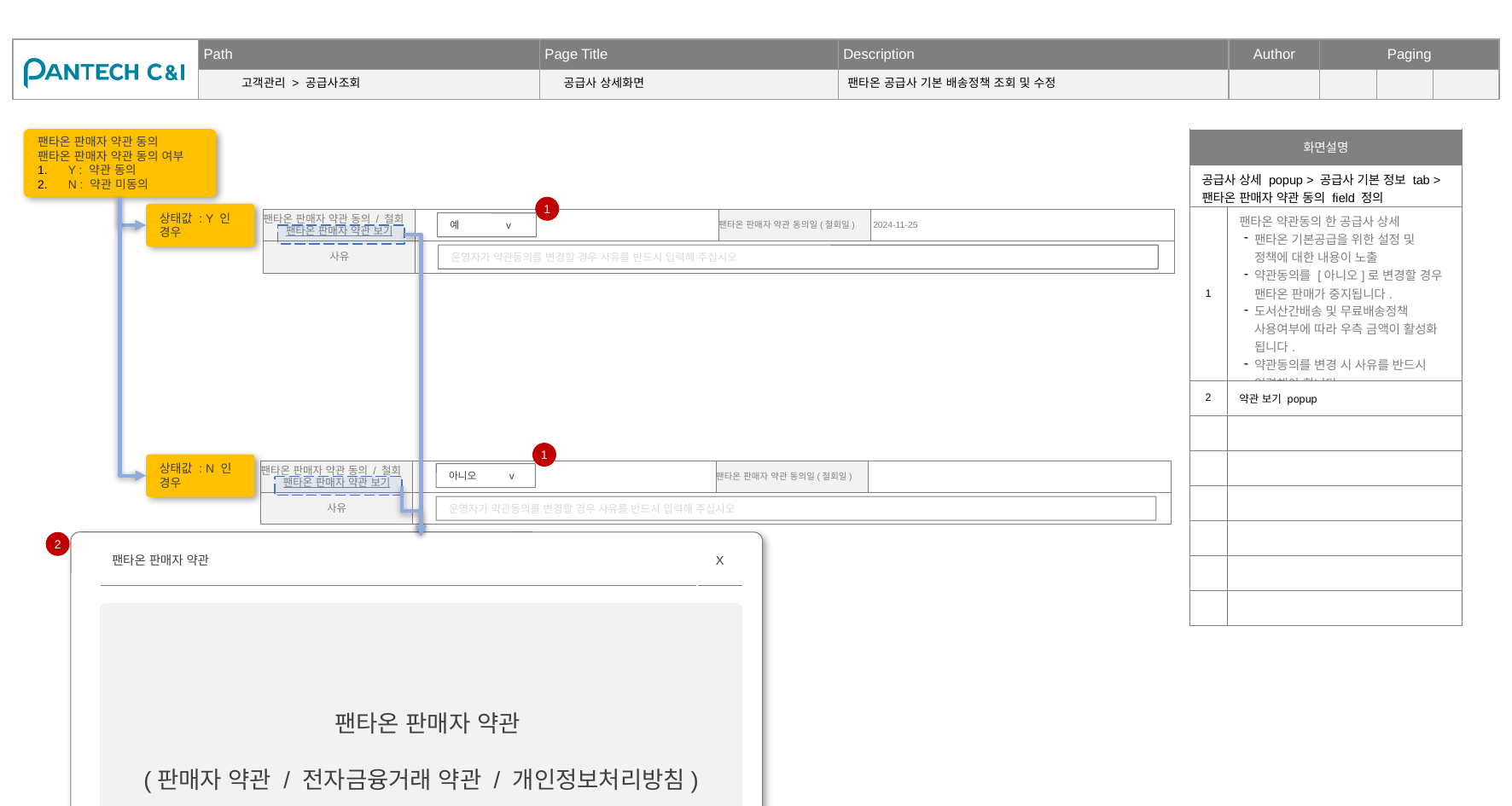

고객관리 > 공급사조회
공급사 상세화면
팬타온 공급사 기본 배송정책 조회 및 수정
팬타온 판매자 약관 동의
팬타온 판매자 약관 동의 여부
Y : 약관 동의
N : 약관 미동의
| 화면설명 |  |
| --- | --- |
| 공급사 상세 popup > 공급사 기본 정보 tab > 팬타온 판매자 약관 동의 field 정의 |  |
| 1 | 팬타온 약관동의 한 공급사 상세 팬타온 기본공급을 위한 설정 및 정책에 대한 내용이 노출 약관동의를 [아니오]로 변경할 경우 팬타온 판매가 중지됩니다. 도서산간배송 및 무료배송정책 사용여부에 따라 우측 금액이 활성화 됩니다. 약관동의를 변경 시 사유를 반드시 입력해야 합니다. |
| 2 | 약관 보기 popup |
|  |  |
|  |  |
|  |  |
|  |  |
|  |  |
|  |  |
1
상태값 : Y 인 경우
| 팬타온 판매자 약관 동의 / 철회 팬타온 판매자 약관 보기 |  |  | 팬타온 판매자 약관 동의일(철회일) | 2024-11-25 |  |
| --- | --- | --- | --- | --- | --- |
| 사유 |  |  |  |  |  |
예                v

운영자가 약관동의를 변경할 경우 사유를 반드시 입력해 주십시오
1
상태값 : N 인 경우
| 팬타온 판매자 약관 동의 / 철회 팬타온 판매자 약관 보기 |  |  | 팬타온 판매자 약관 동의일(철회일) |  |  |
| --- | --- | --- | --- | --- | --- |
| 사유 |  |  |  |  |  |
아니오           v

운영자가 약관동의를 변경할 경우 사유를 반드시 입력해 주십시오
2

| 팬타온 판매자 약관 | X |
| --- | --- |
 팬타온 판매자 약관

(판매자 약관 / 전자금융거래 약관 / 개인정보처리방침)

닫기